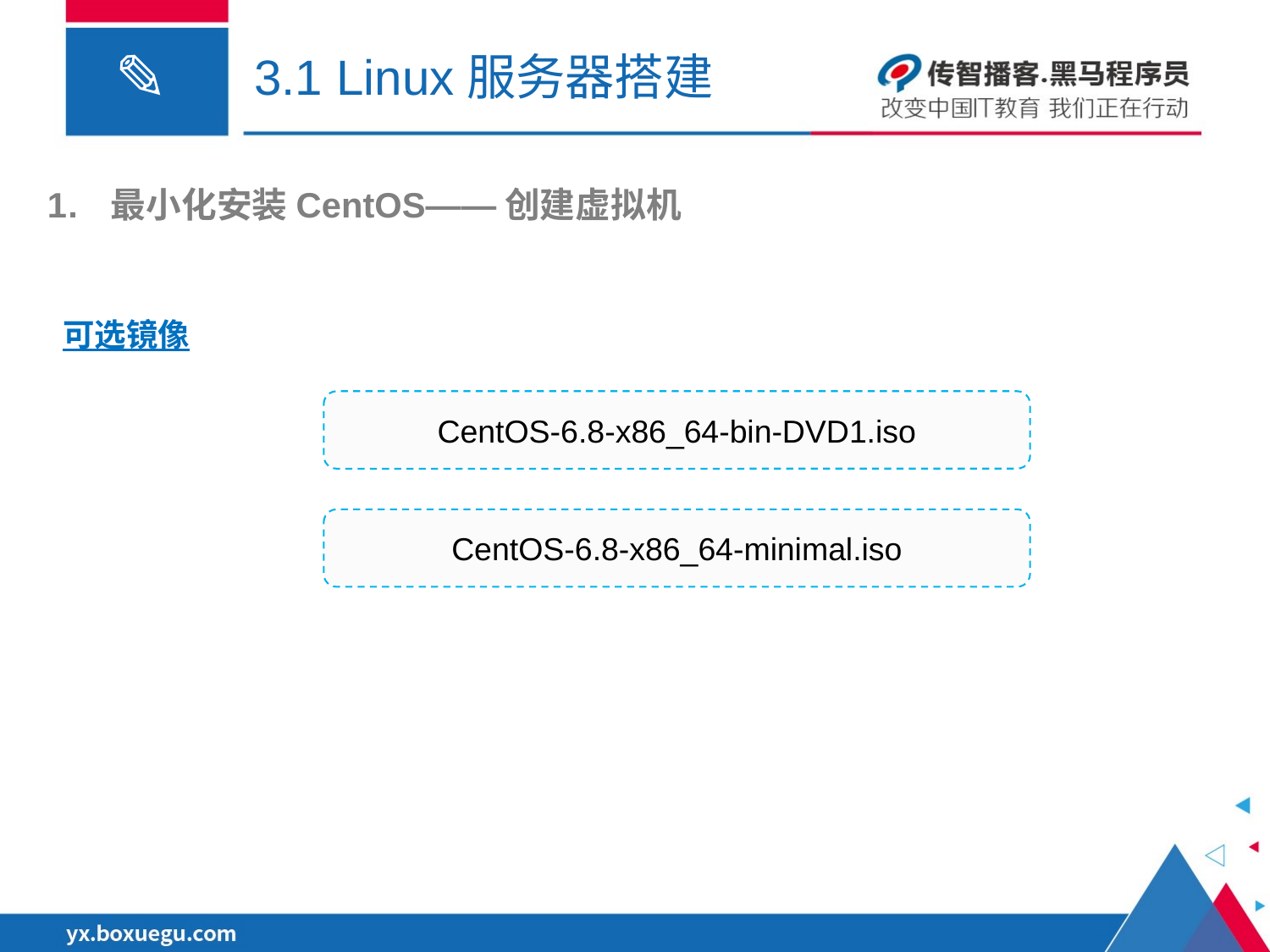

# 3.1 Linux服务器搭建
最小化安装CentOS——创建虚拟机
可选镜像
CentOS-6.8-x86_64-bin-DVD1.iso
CentOS-6.8-x86_64-minimal.iso